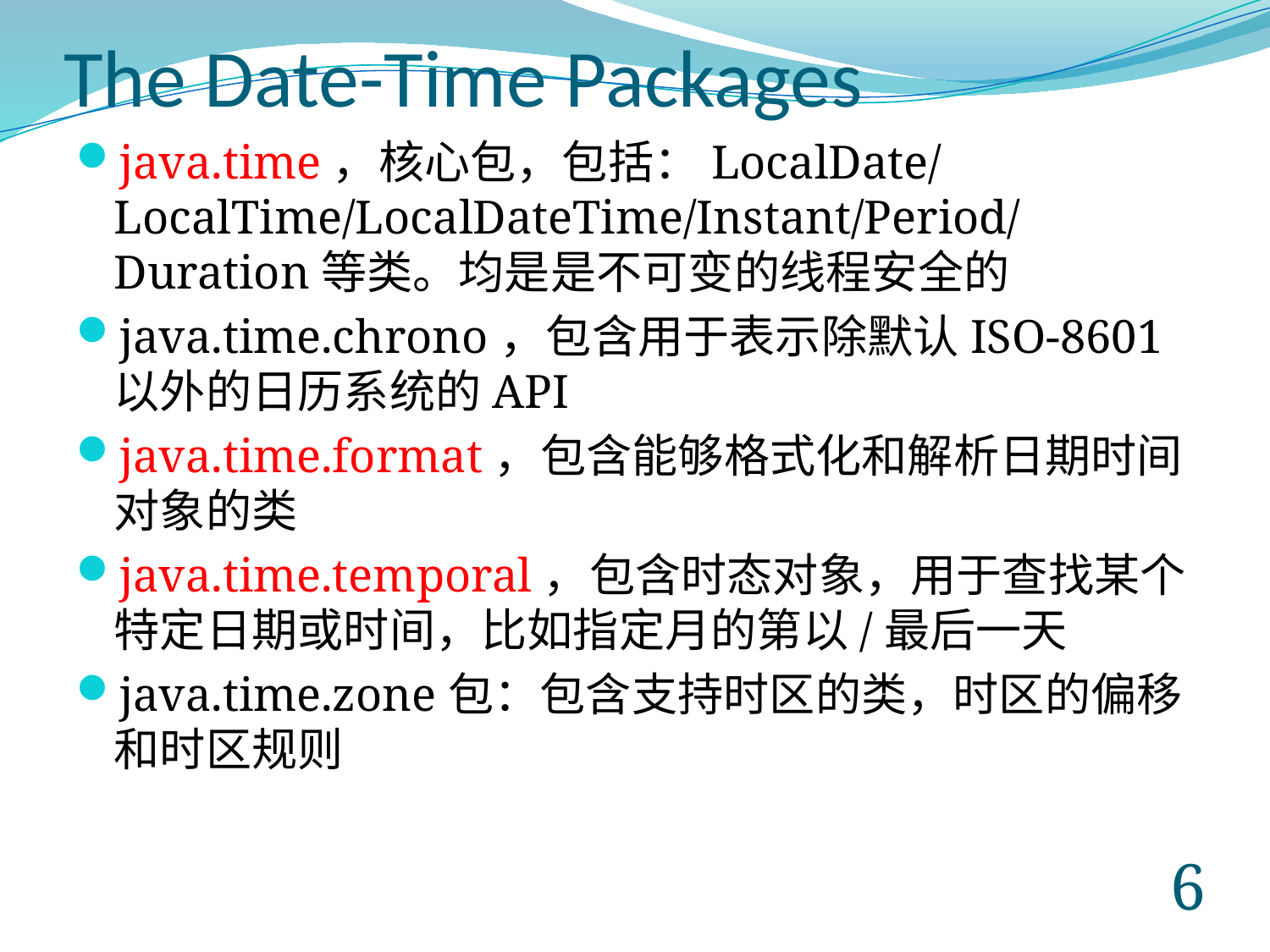

# The Date-Time Packages
java.time，核心包，包括：LocalDate/LocalTime/LocalDateTime/Instant/Period/Duration等类。均是是不可变的线程安全的
java.time.chrono，包含用于表示除默认ISO-8601以外的日历系统的API
java.time.format，包含能够格式化和解析日期时间对象的类
java.time.temporal，包含时态对象，用于查找某个特定日期或时间，比如指定月的第以/最后一天
java.time.zone包：包含支持时区的类，时区的偏移和时区规则

6